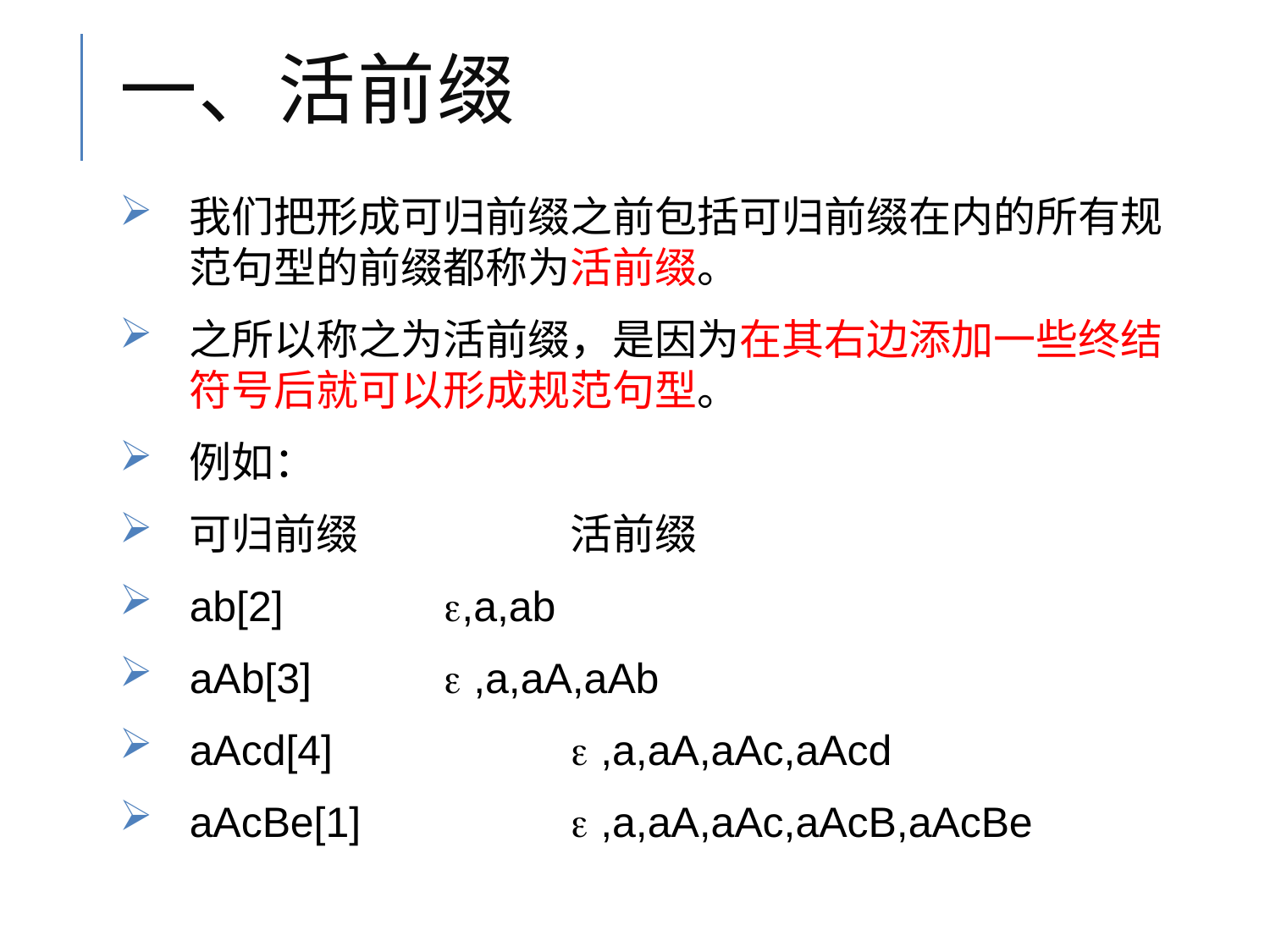

# 一、活前缀
我们把形成可归前缀之前包括可归前缀在内的所有规范句型的前缀都称为活前缀。
之所以称之为活前缀，是因为在其右边添加一些终结符号后就可以形成规范句型。
例如：
可归前缀		活前缀
ab[2] 		ε,a,ab
aAb[3]	 	ε ,a,aA,aAb
aAcd[4] 		ε ,a,aA,aAc,aAcd
aAcBe[1] 		ε ,a,aA,aAc,aAcB,aAcBe
26